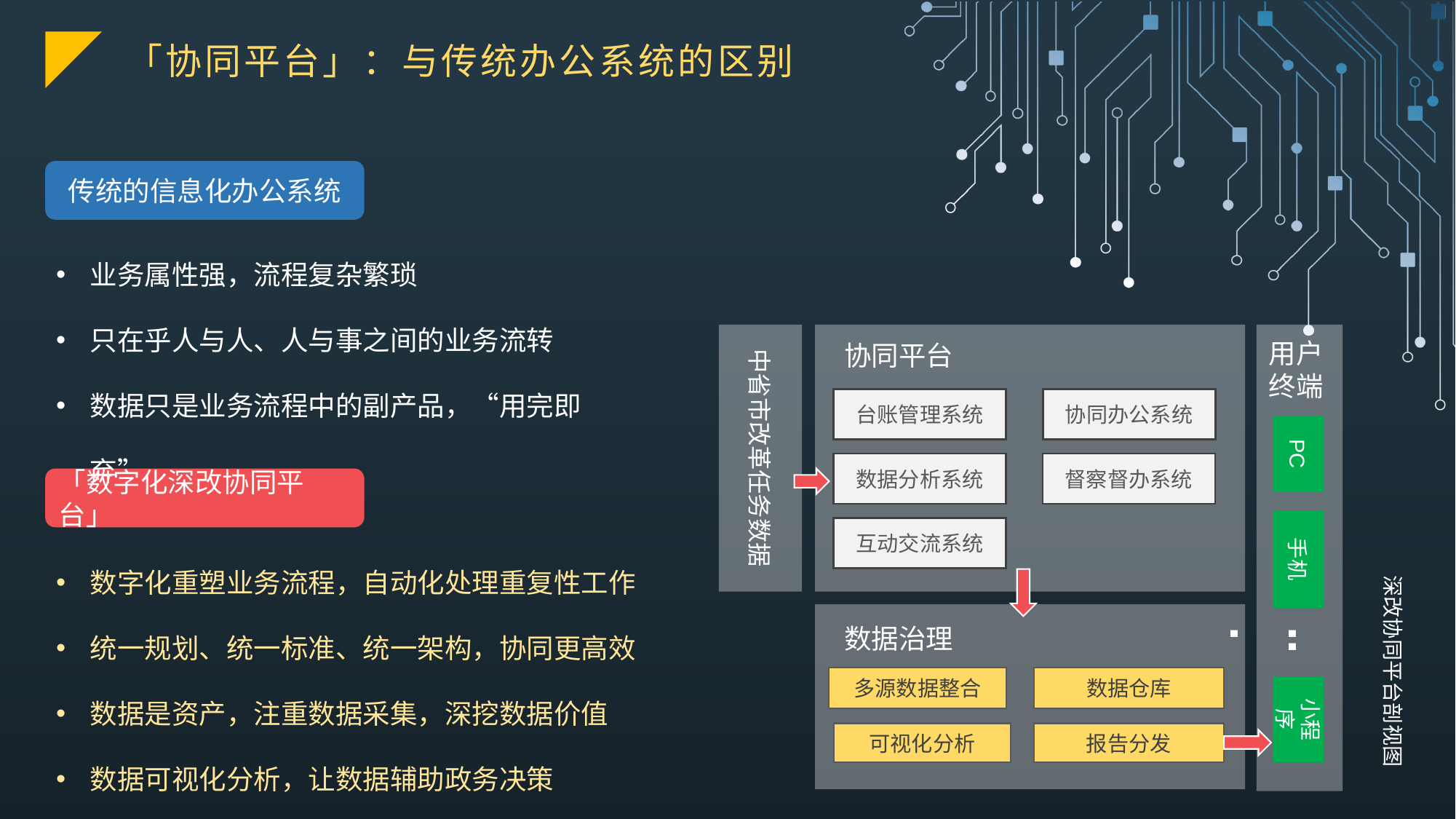

# 「协同平台」：与传统办公系统的区别
传统的信息化办公系统
业务属性强，流程复杂繁琐
只在乎人与人、人与事之间的业务流转
数据只是业务流程中的副产品，“用完即弃”
中省市改革任务数据

用户终端
协同平台
台账管理系统
协同办公系统
PC
数据分析系统
督察督办系统
「数字化深改协同平台」

手机
互动交流系统
数字化重塑业务流程，自动化处理重复性工作
统一规划、统一标准、统一架构，协同更高效
数据是资产，注重数据采集，深挖数据价值
数据可视化分析，让数据辅助政务决策
深改协同平台剖视图

数据治理
多源数据整合
数据仓库
可视化分析
报告分发
...
小程序